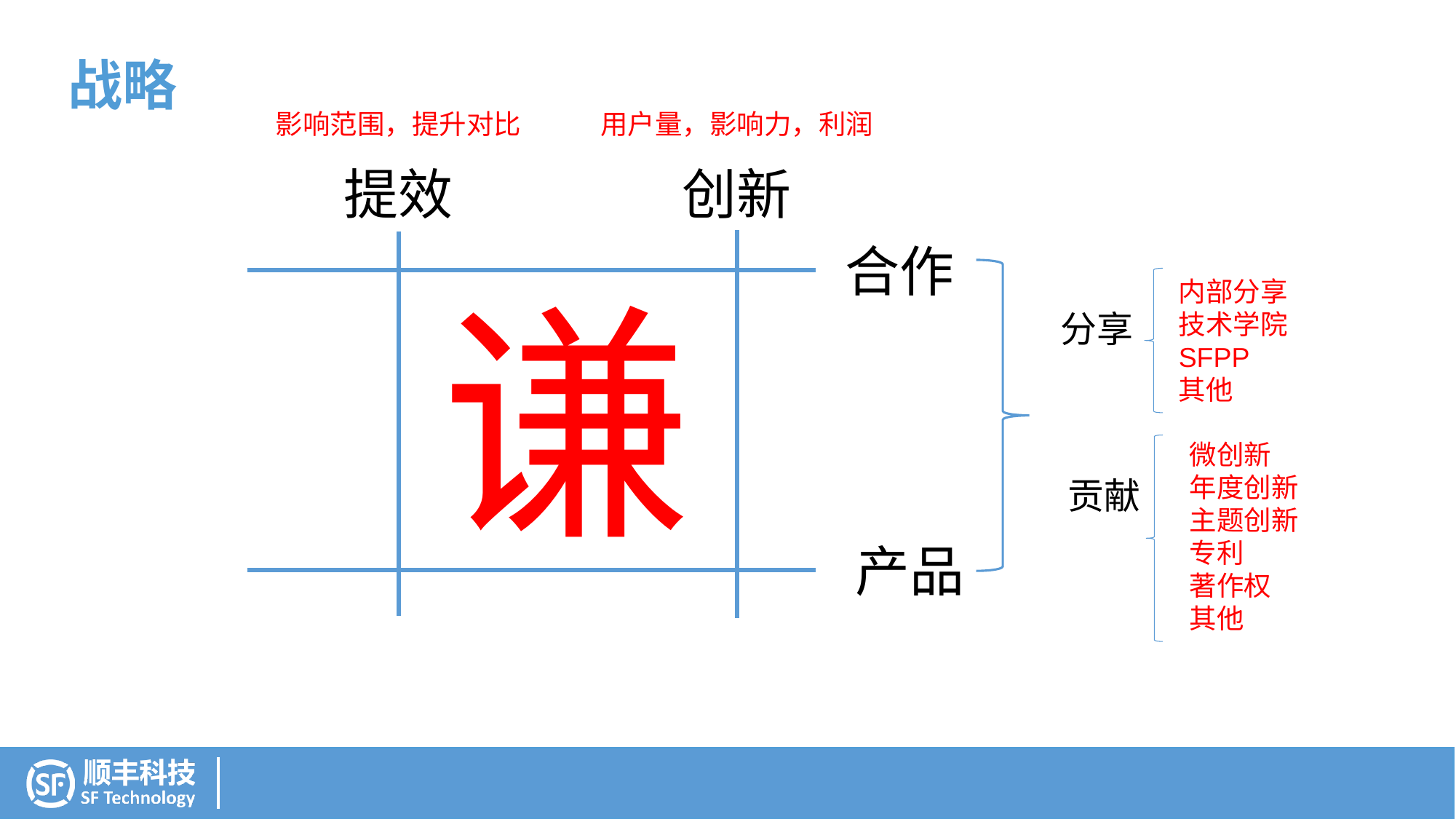

战略
影响范围，提升对比
用户量，影响力，利润
创新
提效
合作
谦

内部分享
技术学院
SFPP
其他
分享
微创新
年度创新
主题创新
专利
著作权
其他

贡献
产品